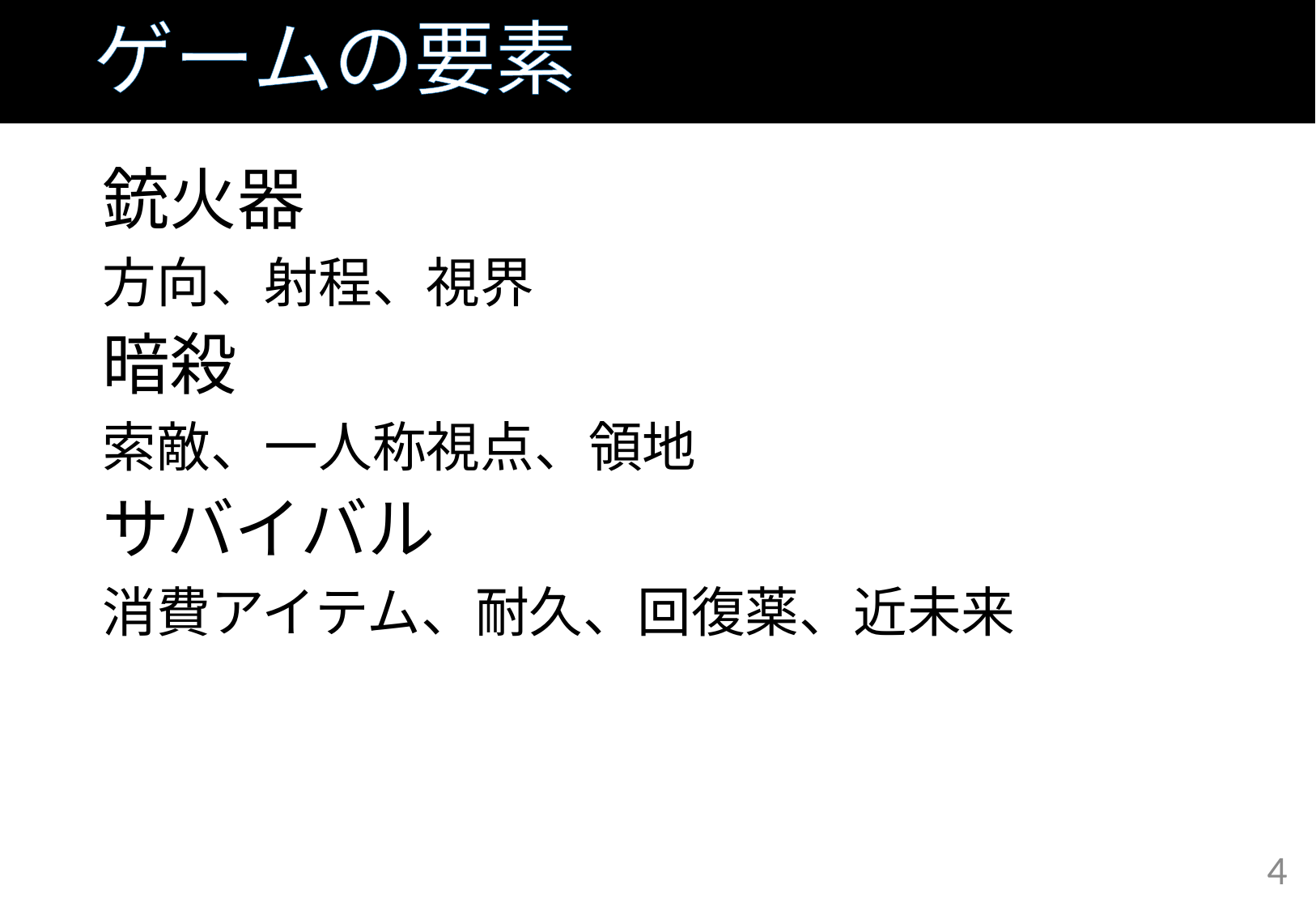

# ゲームの要素
銃火器
方向、射程、視界
暗殺
索敵、一人称視点、領地
サバイバル
消費アイテム、耐久、回復薬、近未来
4